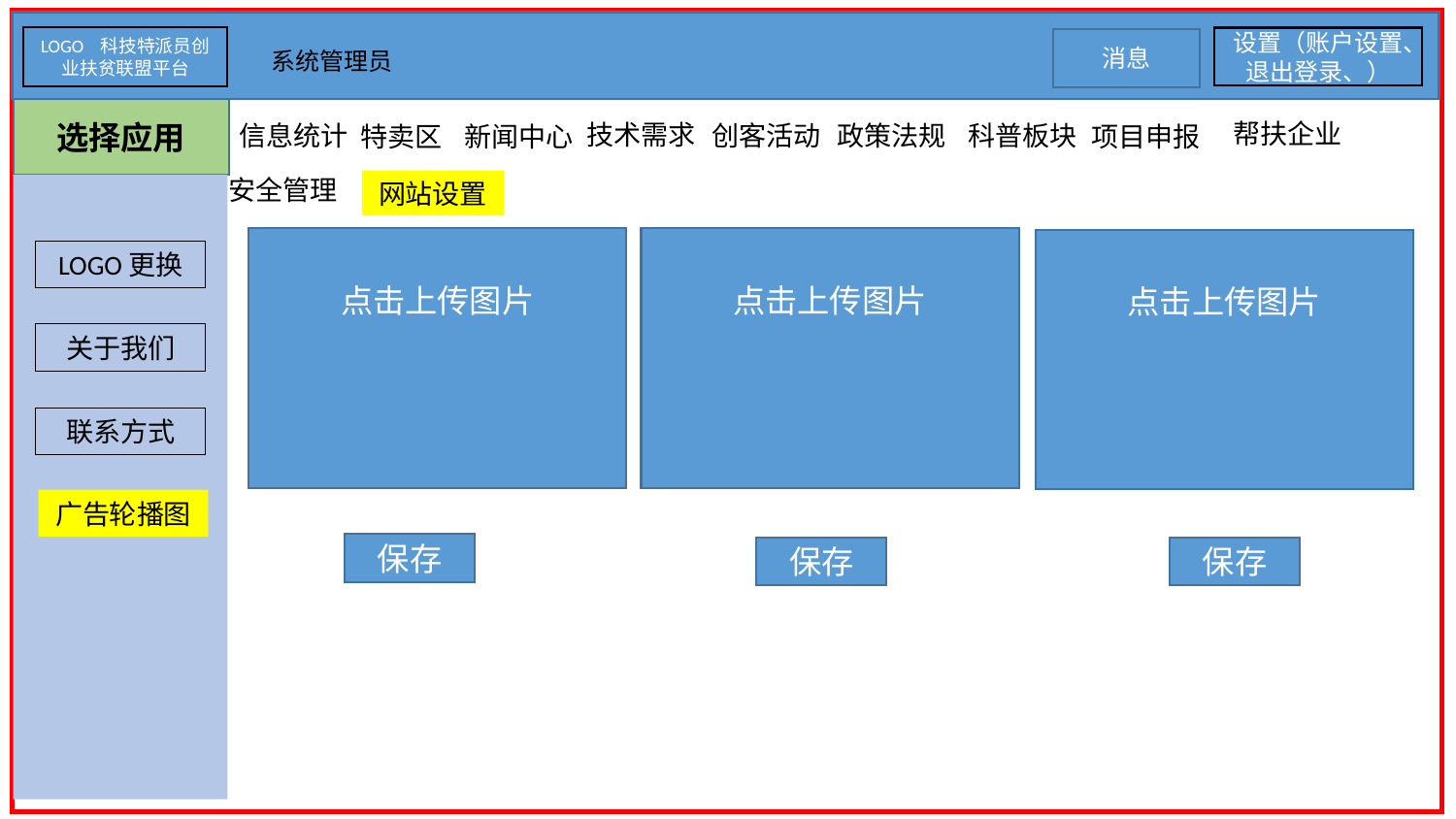

LOGO   科技特派员创业扶贫联盟平台
设置（账户设置、退出登录、）
消息
系统管理员
选择应用
帮扶企业
技术需求
创客活动
科普板块
信息统计
政策法规
特卖区
项目申报
新闻中心
安全管理
网站设置

点击上传图片

点击上传图片

点击上传图片

LOGO更换
关于我们
联系方式
广告轮播图
保存
保存
保存